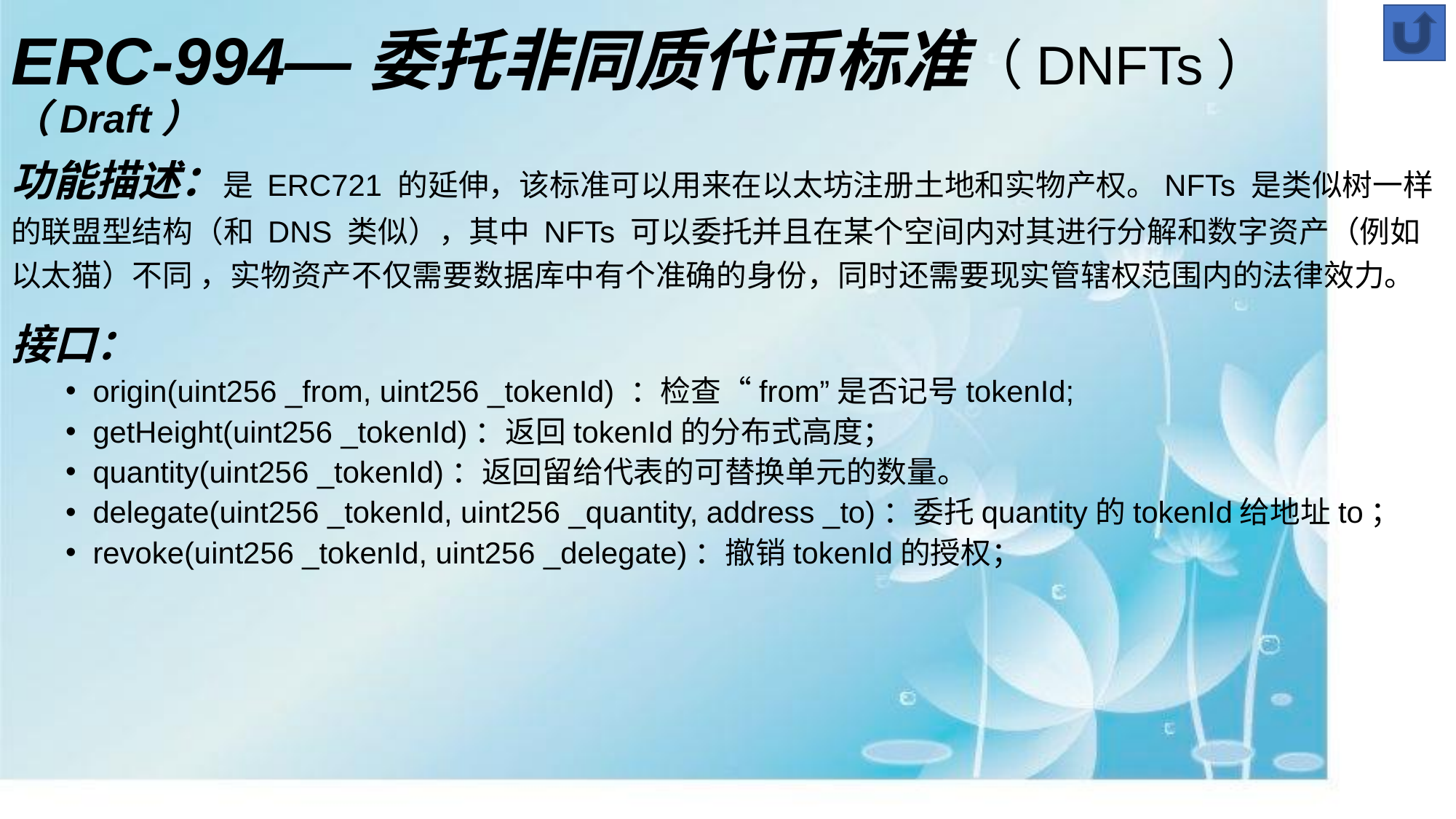

# ERC-994—委托非同质代币标准（DNFTs） （Draft）

功能描述：是 ERC721 的延伸，该标准可以用来在以太坊注册土地和实物产权。NFTs 是类似树一样的联盟型结构（和 DNS 类似），其中 NFTs 可以委托并且在某个空间内对其进行分解和数字资产（例如以太猫）不同 ，实物资产不仅需要数据库中有个准确的身份，同时还需要现实管辖权范围内的法律效力。
接口：
origin(uint256 _from, uint256 _tokenId) ：检查“from”是否记号tokenId;
getHeight(uint256 _tokenId)：返回tokenId的分布式高度；
quantity(uint256 _tokenId)：返回留给代表的可替换单元的数量。
delegate(uint256 _tokenId, uint256 _quantity, address _to)：委托quantity的tokenId给地址to；
revoke(uint256 _tokenId, uint256 _delegate)：撤销tokenId的授权；